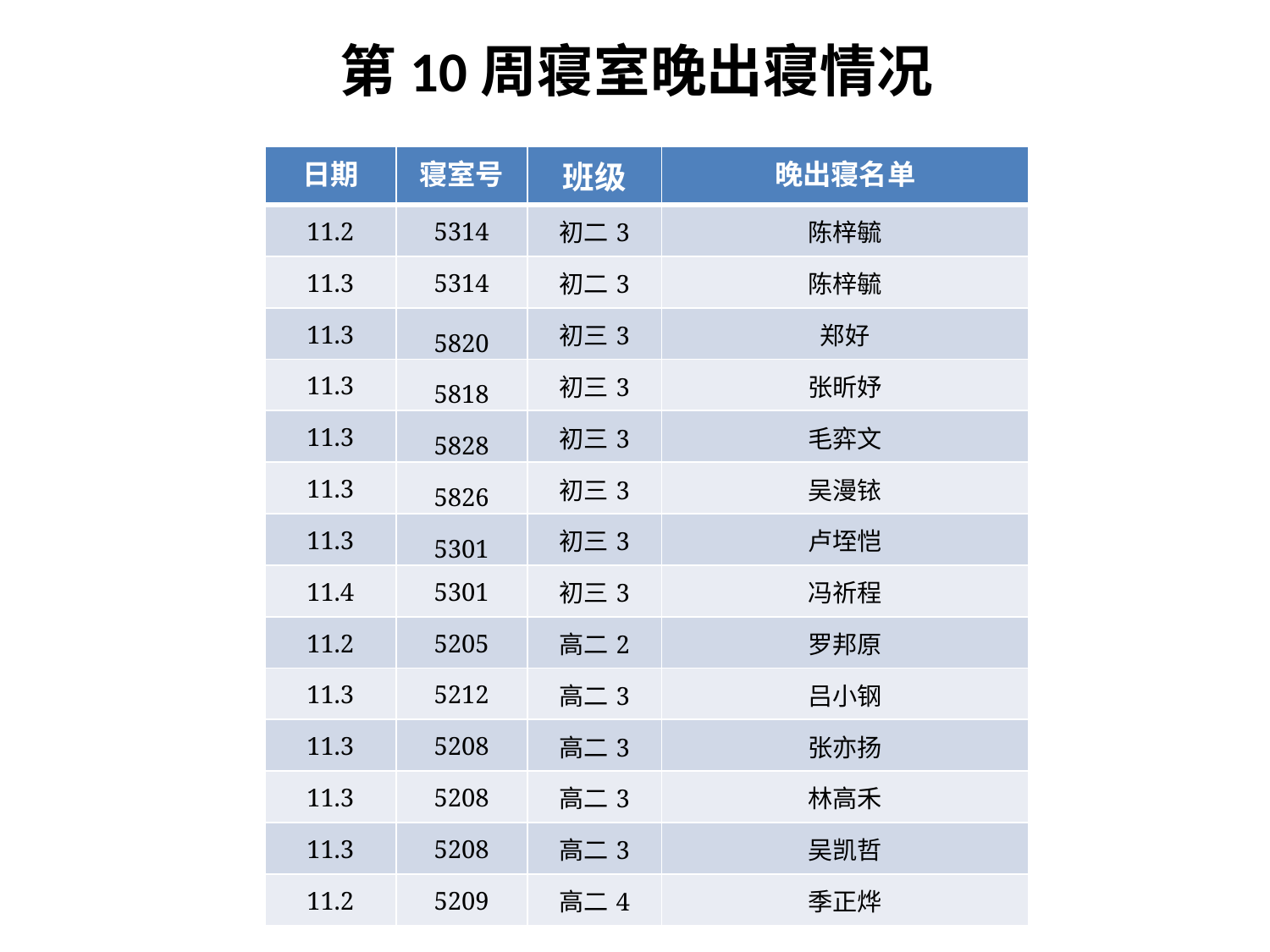

# 第10周寝室晚出寝情况
| 日期 | 寝室号 | 班级 | 晚出寝名单 |
| --- | --- | --- | --- |
| 11.2 | 5314 | 初二3 | 陈梓毓 |
| 11.3 | 5314 | 初二3 | 陈梓毓 |
| 11.3 | 5820 | 初三3 | 郑好 |
| 11.3 | 5818 | 初三3 | 张昕妤 |
| 11.3 | 5828 | 初三3 | 毛弈文 |
| 11.3 | 5826 | 初三3 | 吴漫铱 |
| 11.3 | 5301 | 初三3 | 卢垤恺 |
| 11.4 | 5301 | 初三3 | 冯祈程 |
| 11.2 | 5205 | 高二2 | 罗邦原 |
| 11.3 | 5212 | 高二3 | 吕小钢 |
| 11.3 | 5208 | 高二3 | 张亦扬 |
| 11.3 | 5208 | 高二3 | 林高禾 |
| 11.3 | 5208 | 高二3 | 吴凯哲 |
| 11.2 | 5209 | 高二4 | 季正烨 |